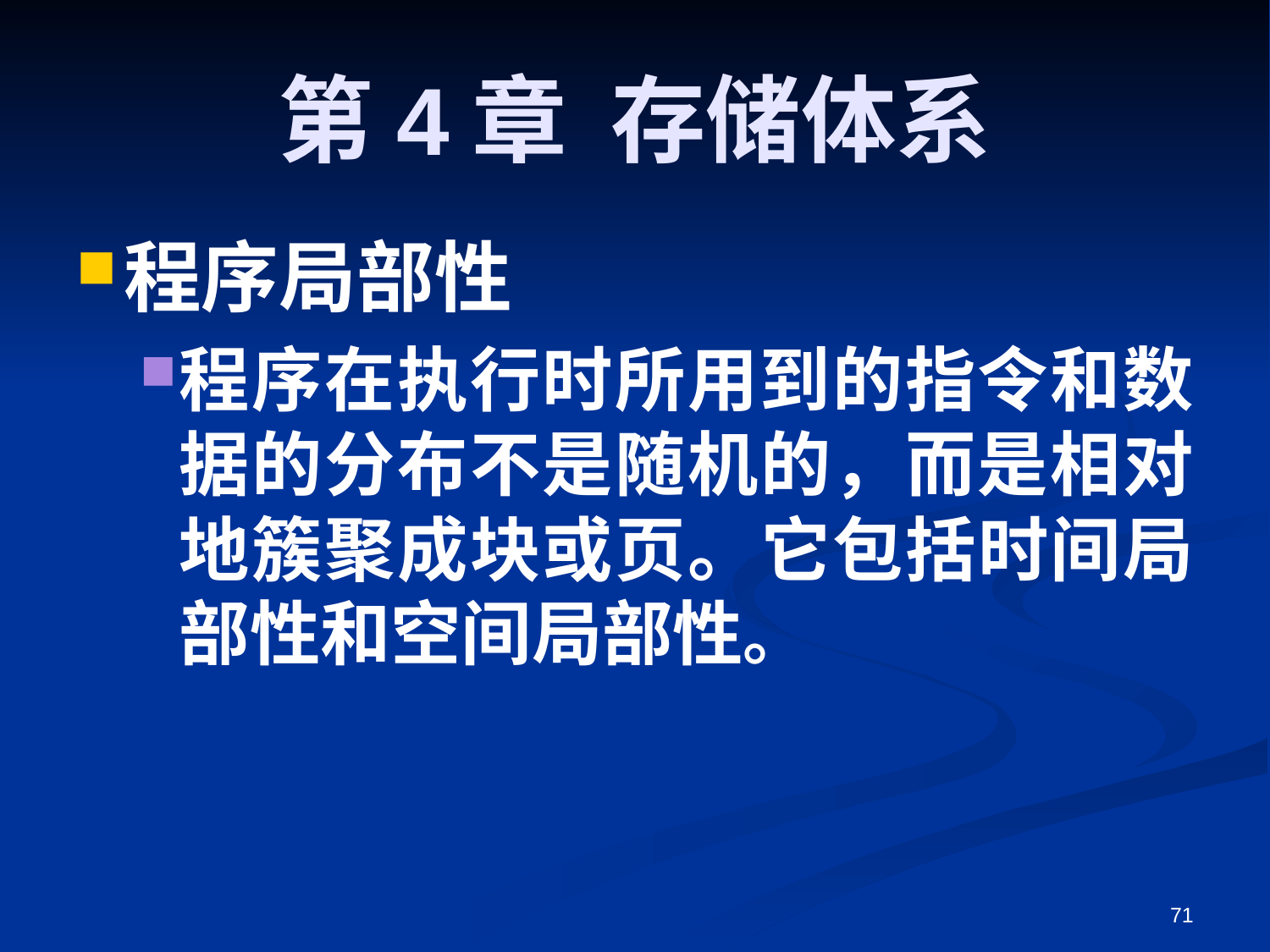

# 第4章  存储体系
程序局部性
程序在执行时所用到的指令和数据的分布不是随机的，而是相对地簇聚成块或页。它包括时间局部性和空间局部性。
71